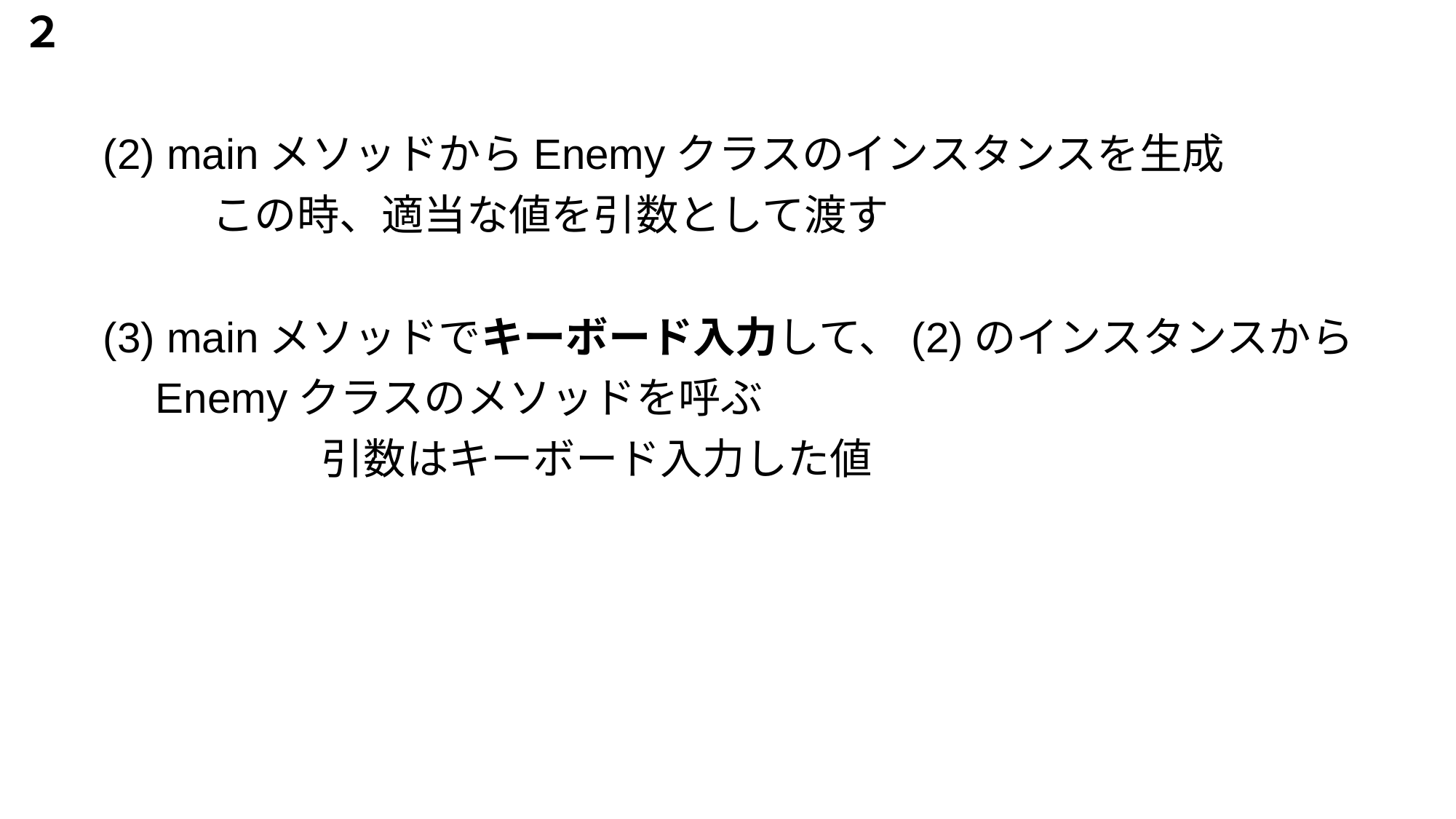

２
(2) mainメソッドからEnemyクラスのインスタンスを生成
	この時、適当な値を引数として渡す

(3) mainメソッドでキーボード入力して、(2)のインスタンスから
　Enemyクラスのメソッドを呼ぶ
		引数はキーボード入力した値